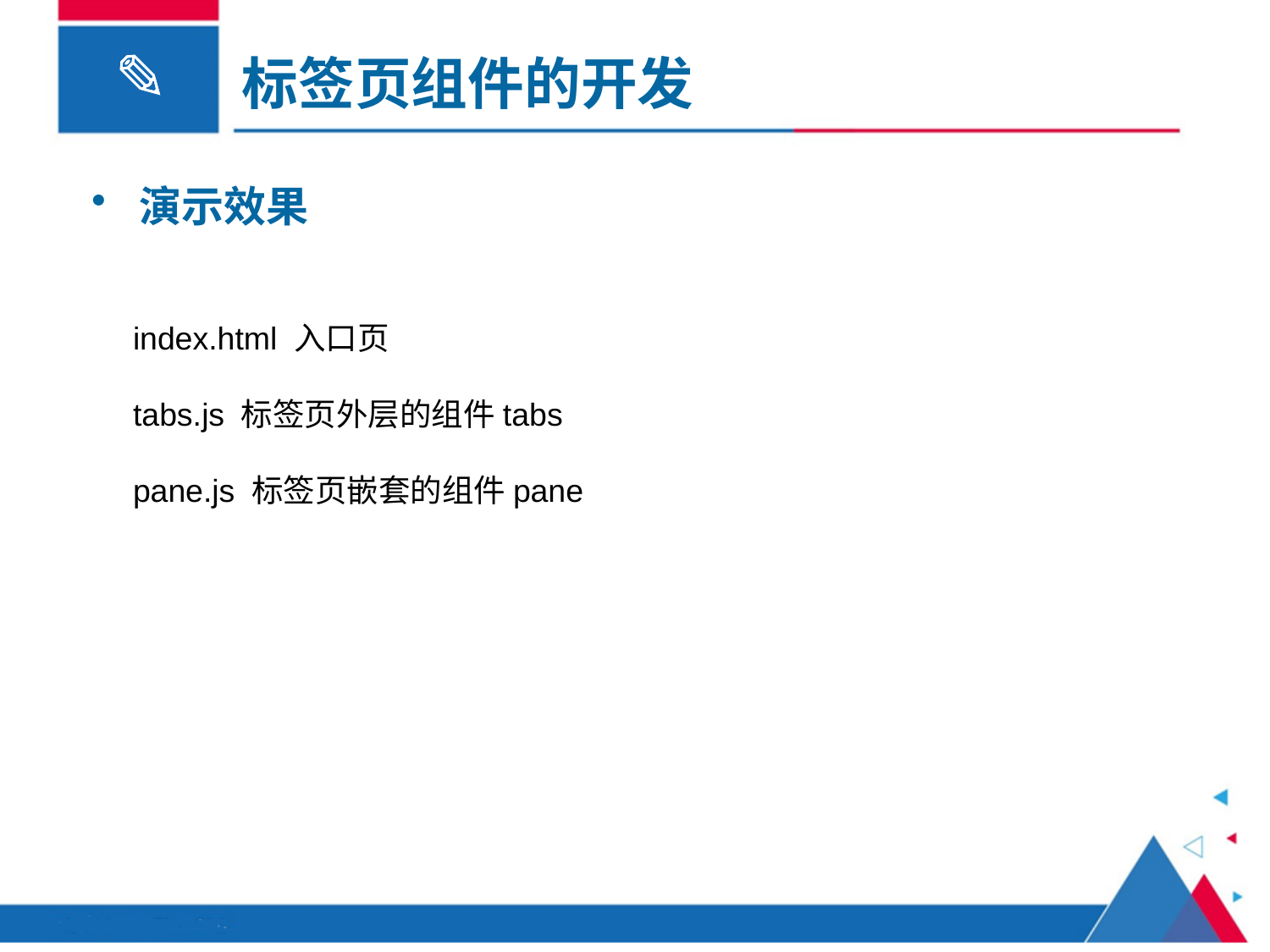

标签页组件的开发
演示效果
组件中的data
index.html 入口页
tabs.js 标签页外层的组件tabs
pane.js 标签页嵌套的组件pane